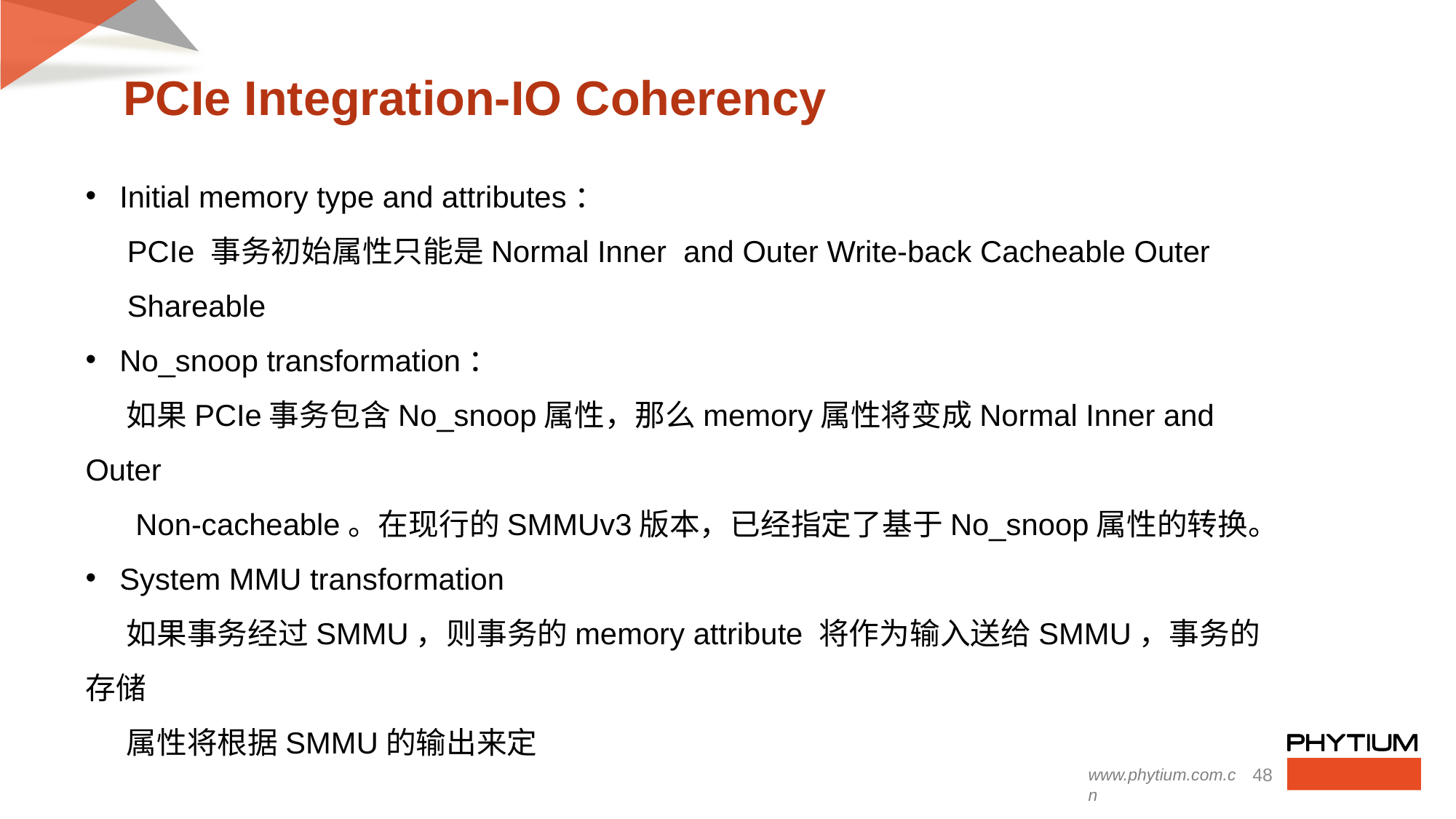

PCIe Integration-IO Coherency
Initial memory type and attributes：
     PCIe 事务初始属性只能是Normal Inner  and Outer Write-back Cacheable Outer
     Shareable
No_snoop transformation：
     如果PCIe事务包含No_snoop属性，那么memory属性将变成Normal Inner and Outer
      Non-cacheable。在现行的SMMUv3版本，已经指定了基于No_snoop属性的转换。
System MMU transformation
     如果事务经过SMMU，则事务的memory attribute 将作为输入送给SMMU，事务的存储
     属性将根据SMMU的输出来定
48